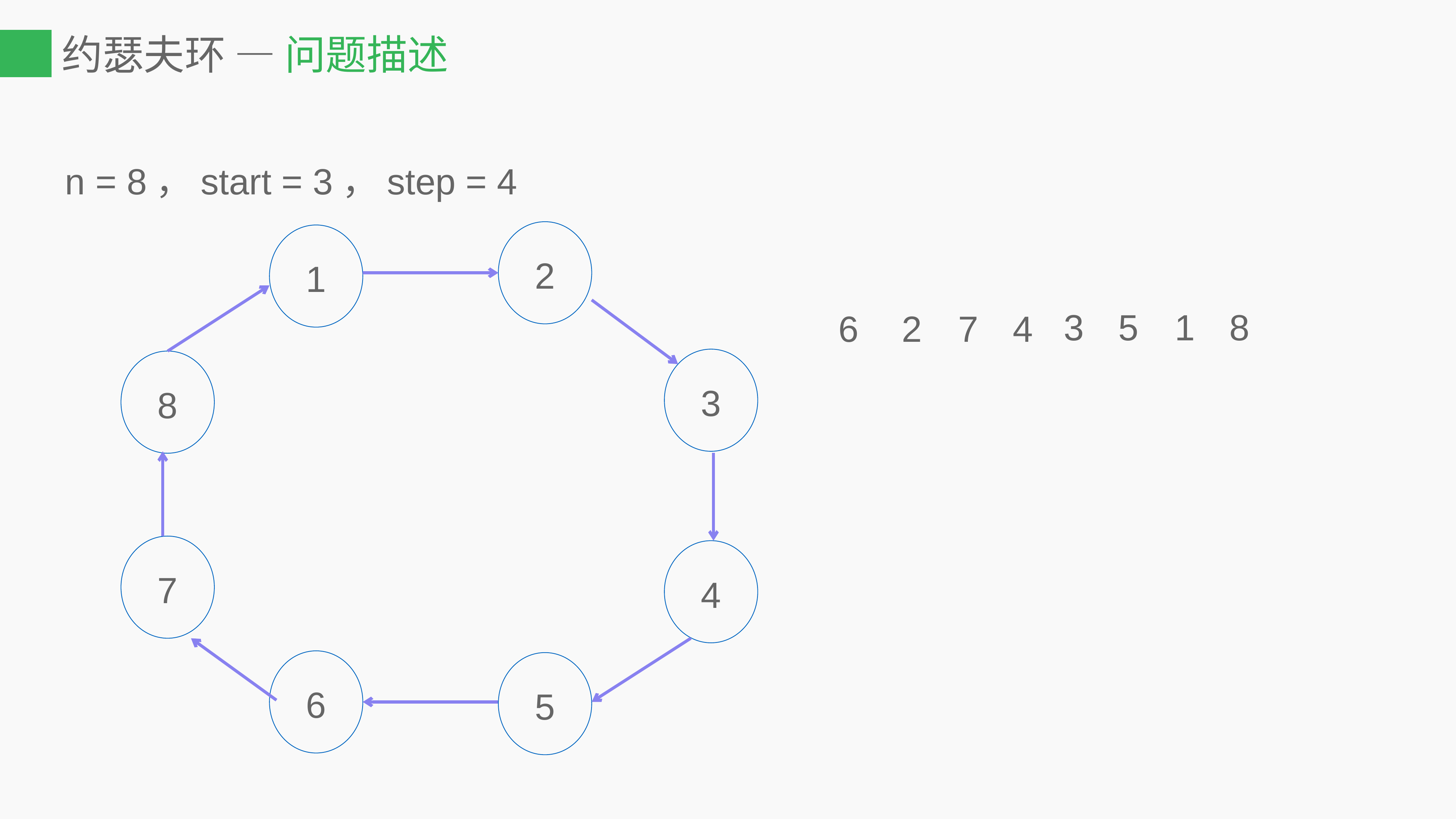

# 约瑟夫环 — 问题描述
n = 8，start = 3，step = 4

2

1
3
5
1
8
6
2
7
4

3

8

7

4

6

5